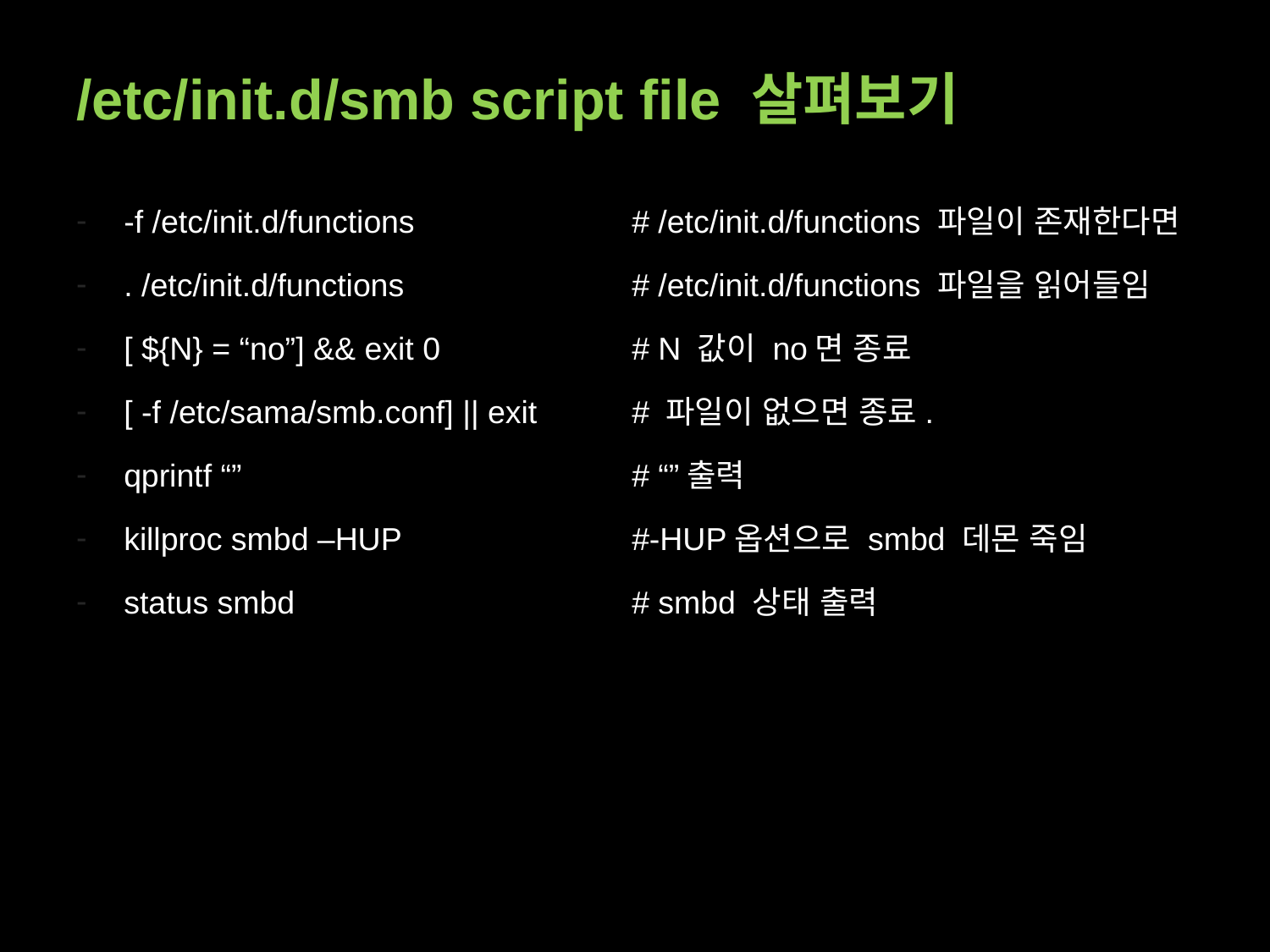

# /etc/init.d/smb script file 살펴보기
-f /etc/init.d/functions		# /etc/init.d/functions 파일이 존재한다면
. /etc/init.d/functions		# /etc/init.d/functions 파일을 읽어들임
[ ${N} = “no”] && exit 0		# N 값이 no면 종료
[ -f /etc/sama/smb.conf] || exit	# 파일이 없으면 종료.
qprintf “” 			# “”출력
killproc smbd –HUP		#-HUP옵션으로 smbd 데몬 죽임
status smbd			# smbd 상태 출력